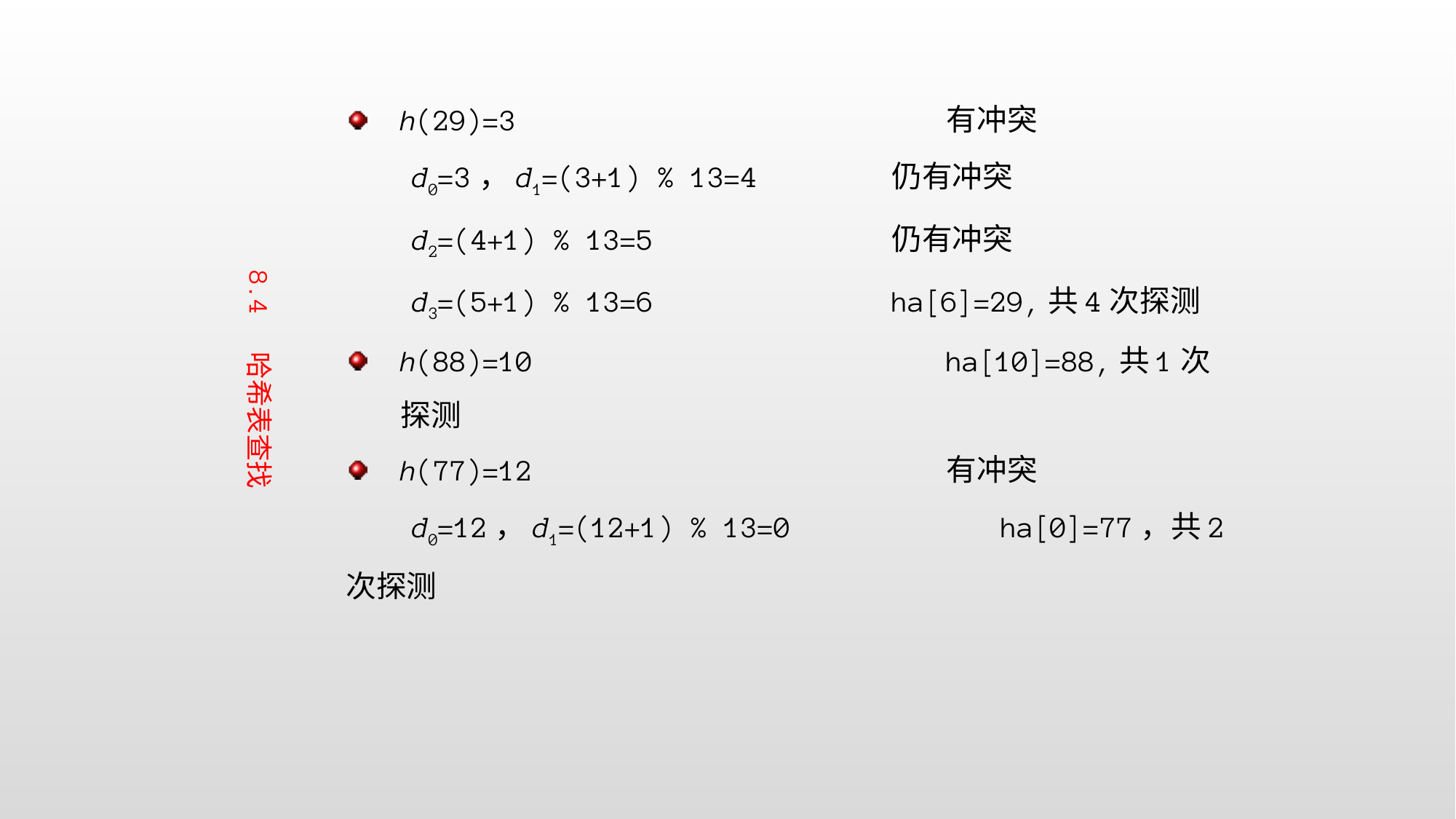

h(29)=3 				有冲突
    d0=3，d1=(3+1) % 13=4		仍有冲突
    d2=(4+1) % 13=5			仍有冲突
    d3=(5+1) % 13=6			ha[6]=29,共4次探测
h(88)=10				ha[10]=88,共1次探测
h(77)=12				有冲突
    d0=12，d1=(12+1) % 13=0		ha[0]=77，共2次探测
8.4  哈希表查找